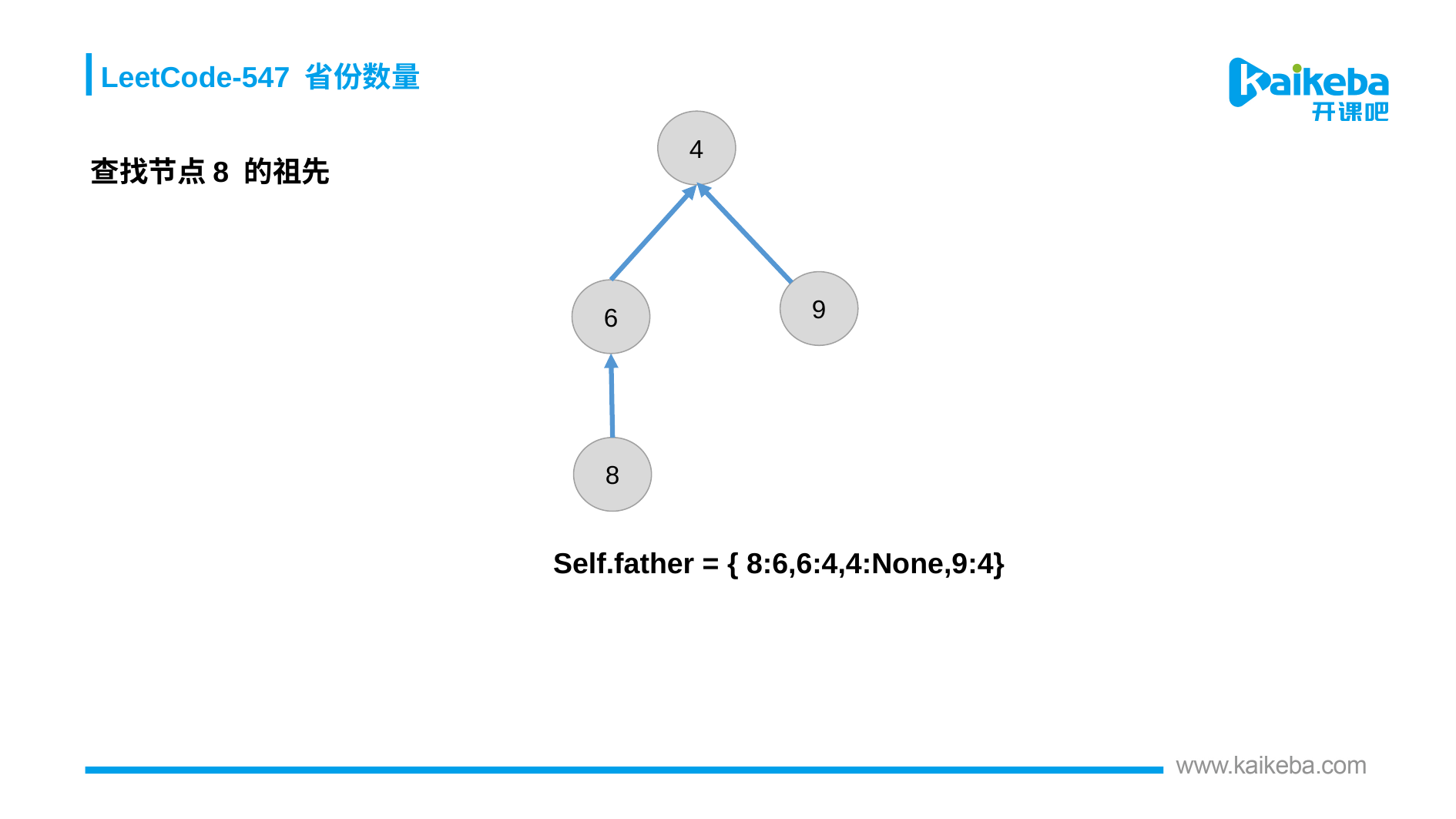

LeetCode-547 省份数量
4
查找节点8 的祖先
9
6
8
Self.father = { 8:6,6:4,4:None,9:4}